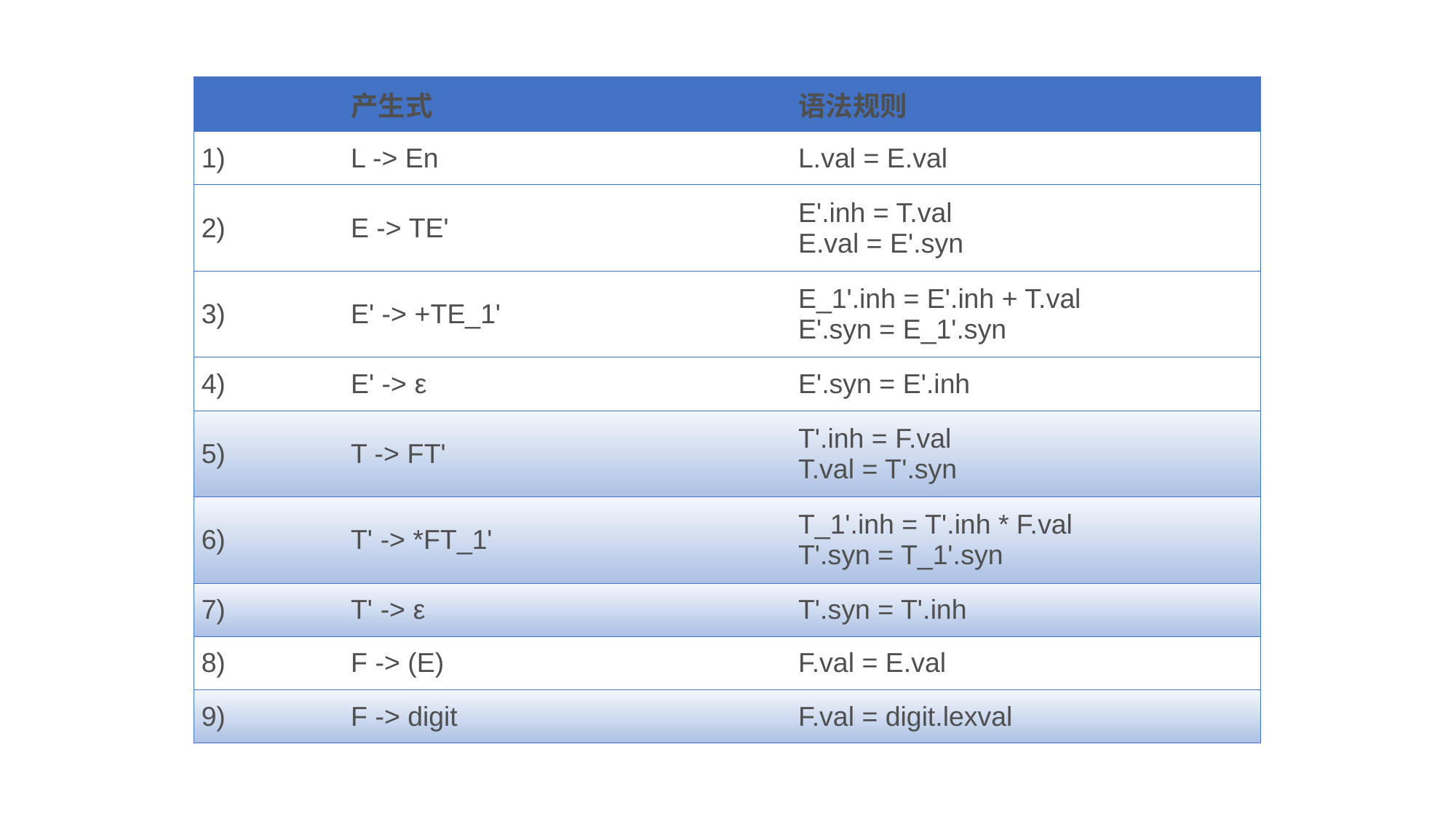

|  | 产生式 | 语法规则 |
| --- | --- | --- |
| 1) | L -> En | L.val = E.val |
| 2) | E -> TE' | E'.inh = T.val E.val = E'.syn |
| 3) | E' -> +TE\_1' | E\_1'.inh = E'.inh + T.val E'.syn = E\_1'.syn |
| 4) | E' -> ε | E'.syn = E'.inh |
| 5) | T -> FT' | T'.inh = F.val T.val = T'.syn |
| 6) | T' -> \*FT\_1' | T\_1'.inh = T'.inh \* F.val T'.syn = T\_1'.syn |
| 7) | T' -> ε | T'.syn = T'.inh |
| 8) | F -> (E) | F.val = E.val |
| 9) | F -> digit | F.val = digit.lexval |